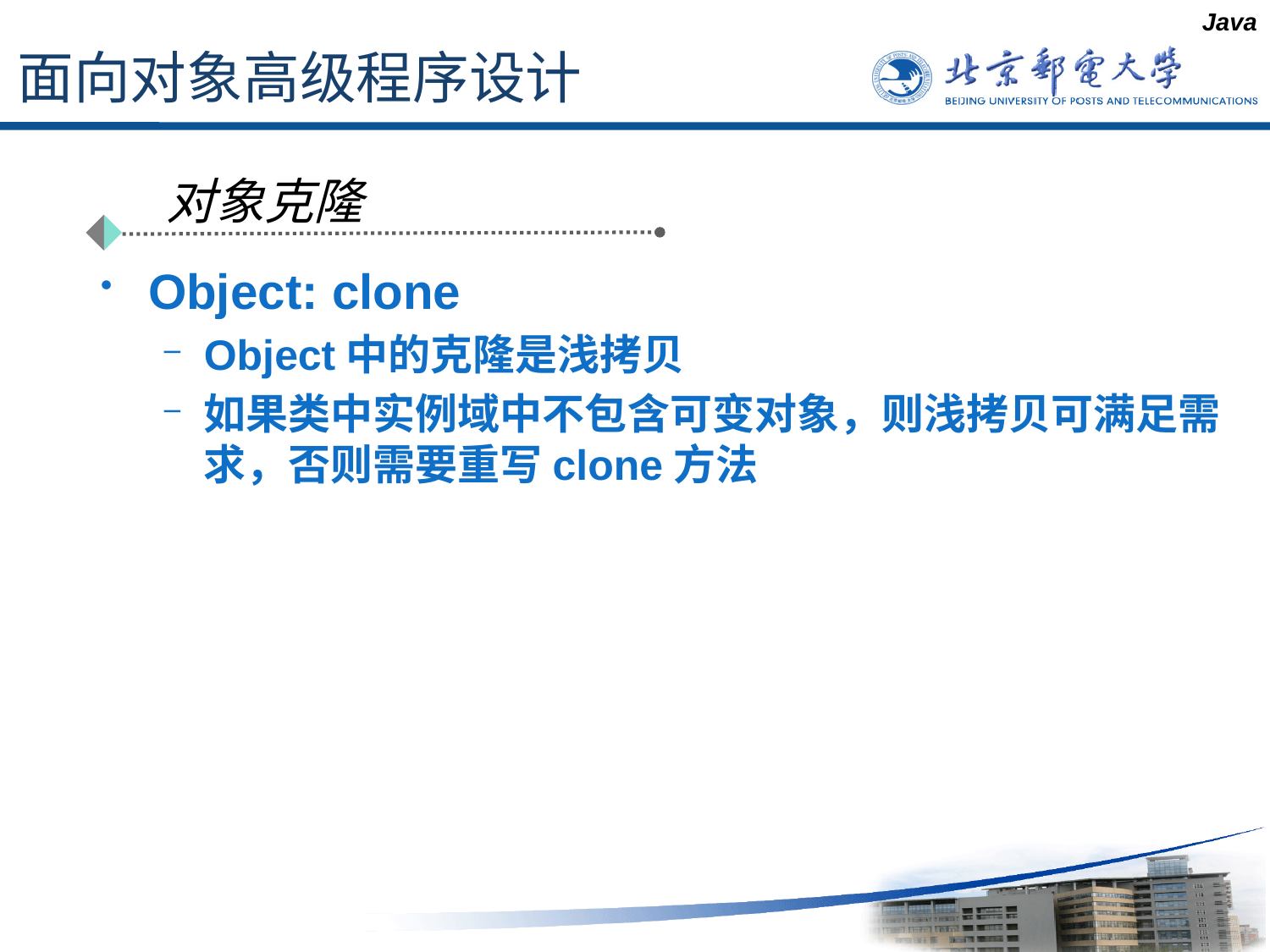

Java
# 面向对象高级程序设计

对象克隆

Object: clone
Object中的克隆是浅拷贝
如果类中实例域中不包含可变对象，则浅拷贝可满足需求，否则需要重写clone方法